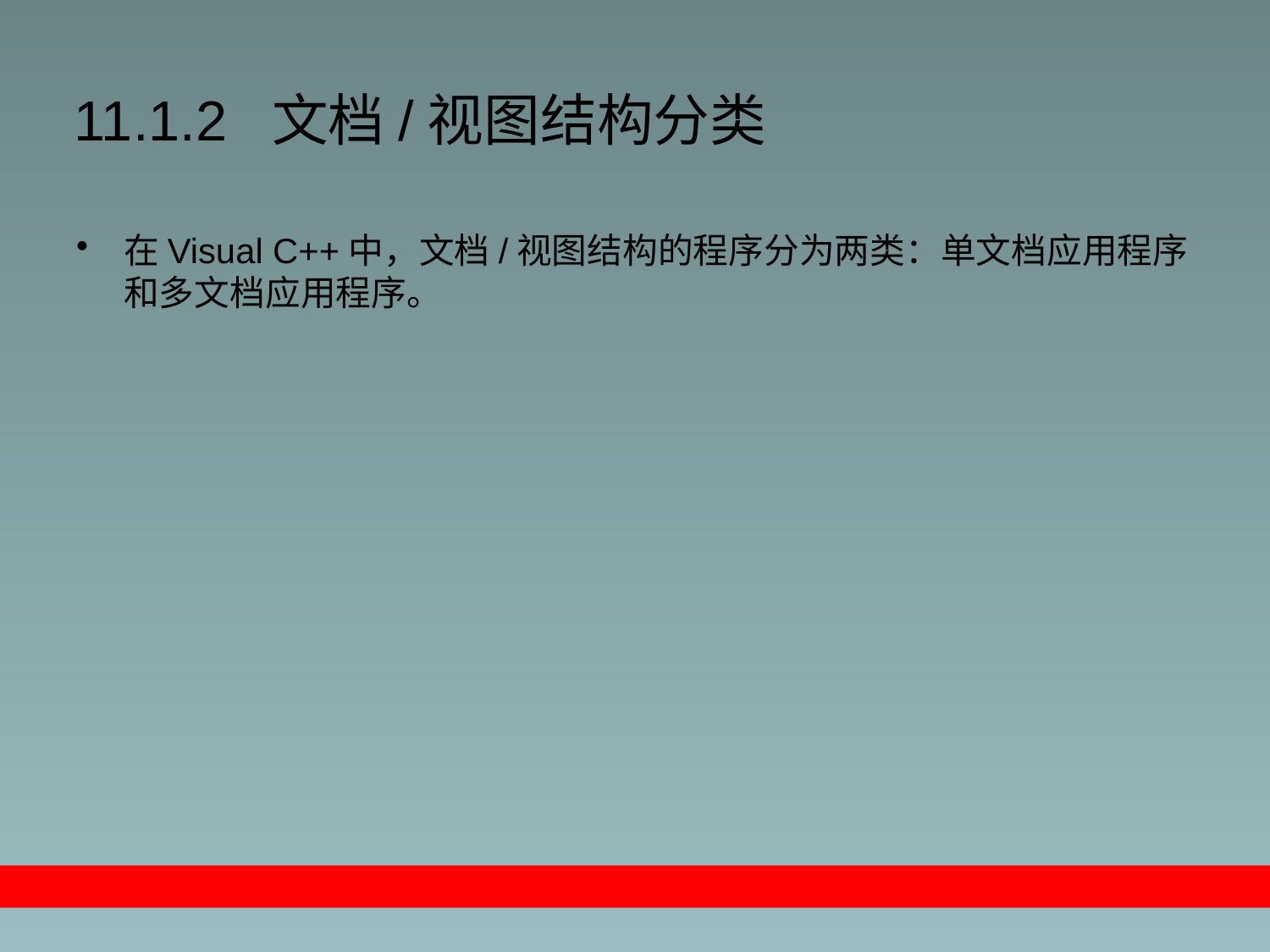

# 11.1.2  文档/视图结构分类
在Visual C++中，文档/视图结构的程序分为两类：单文档应用程序和多文档应用程序。